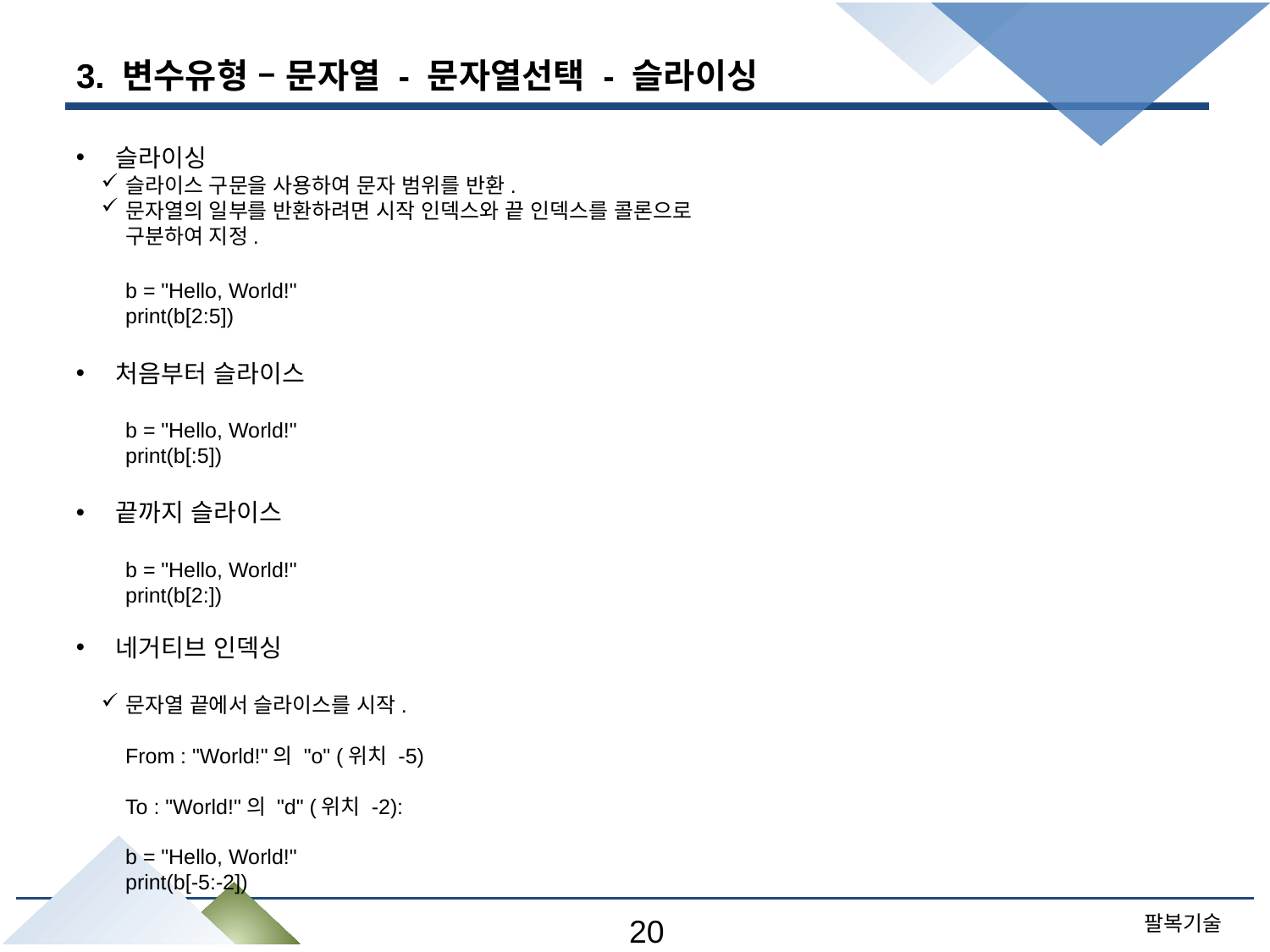

# 3. 변수유형 – 문자열 - 문자열선택 - 슬라이싱
슬라이싱
슬라이스 구문을 사용하여 문자 범위를 반환.
문자열의 일부를 반환하려면 시작 인덱스와 끝 인덱스를 콜론으로 구분하여 지정.

b = "Hello, World!"
print(b[2:5])

처음부터 슬라이스

b = "Hello, World!"
print(b[:5])

끝까지 슬라이스

b = "Hello, World!"
print(b[2:])

네거티브 인덱싱

문자열 끝에서 슬라이스를 시작.

From : "World!"의 "o" (위치 -5)

To : "World!"의 "d" (위치 -2):

b = "Hello, World!"
print(b[-5:-2])

20